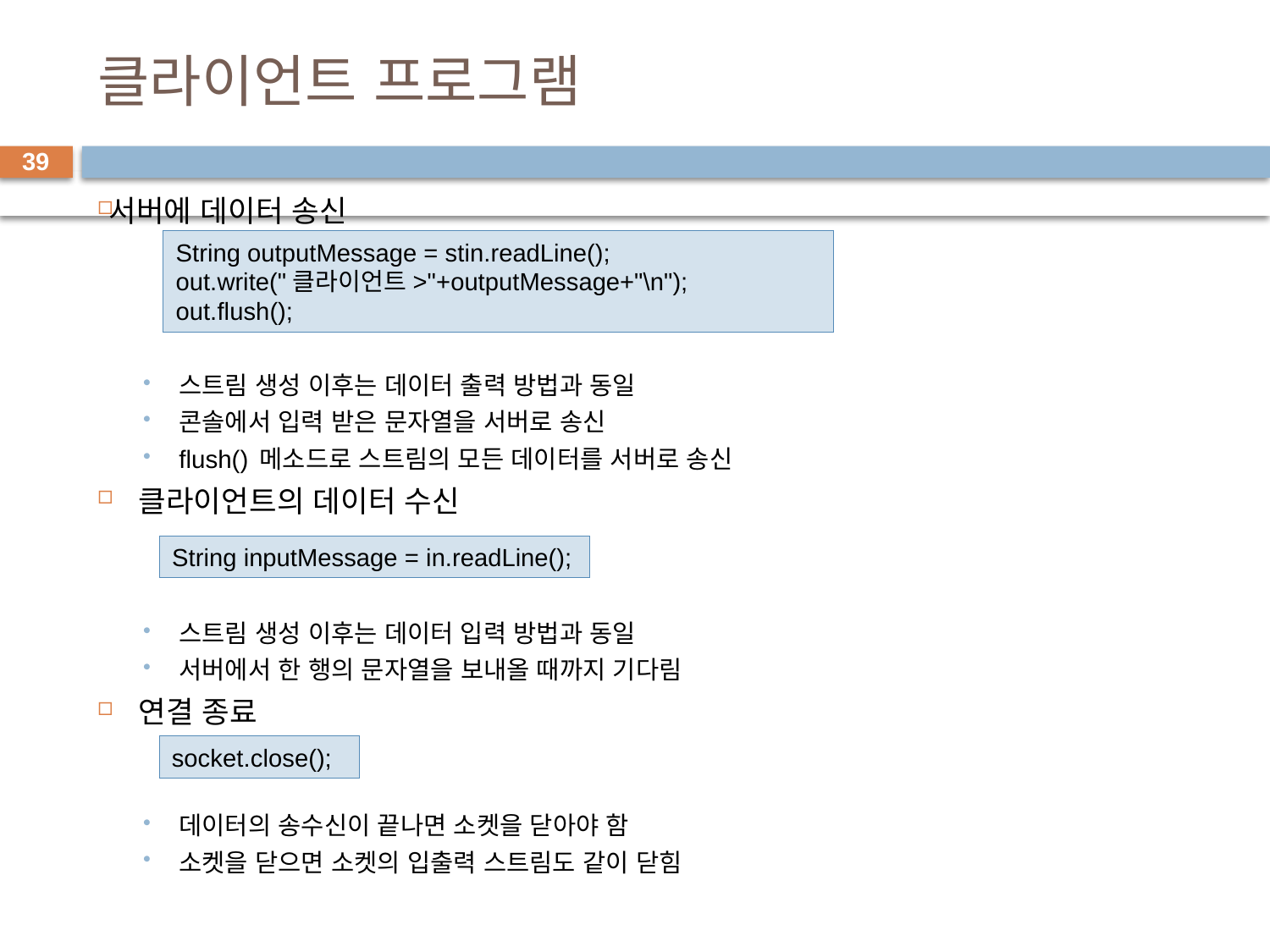

# 클라이언트 프로그램
39
서버에 데이터 송신

스트림 생성 이후는 데이터 출력 방법과 동일
콘솔에서 입력 받은 문자열을 서버로 송신
flush() 메소드로 스트림의 모든 데이터를 서버로 송신
클라이언트의 데이터 수신

스트림 생성 이후는 데이터 입력 방법과 동일
서버에서 한 행의 문자열을 보내올 때까지 기다림
연결 종료

데이터의 송수신이 끝나면 소켓을 닫아야 함
소켓을 닫으면 소켓의 입출력 스트림도 같이 닫힘
String outputMessage = stin.readLine();
out.write("클라이언트>"+outputMessage+"\n");
out.flush();
String inputMessage = in.readLine();
socket.close();